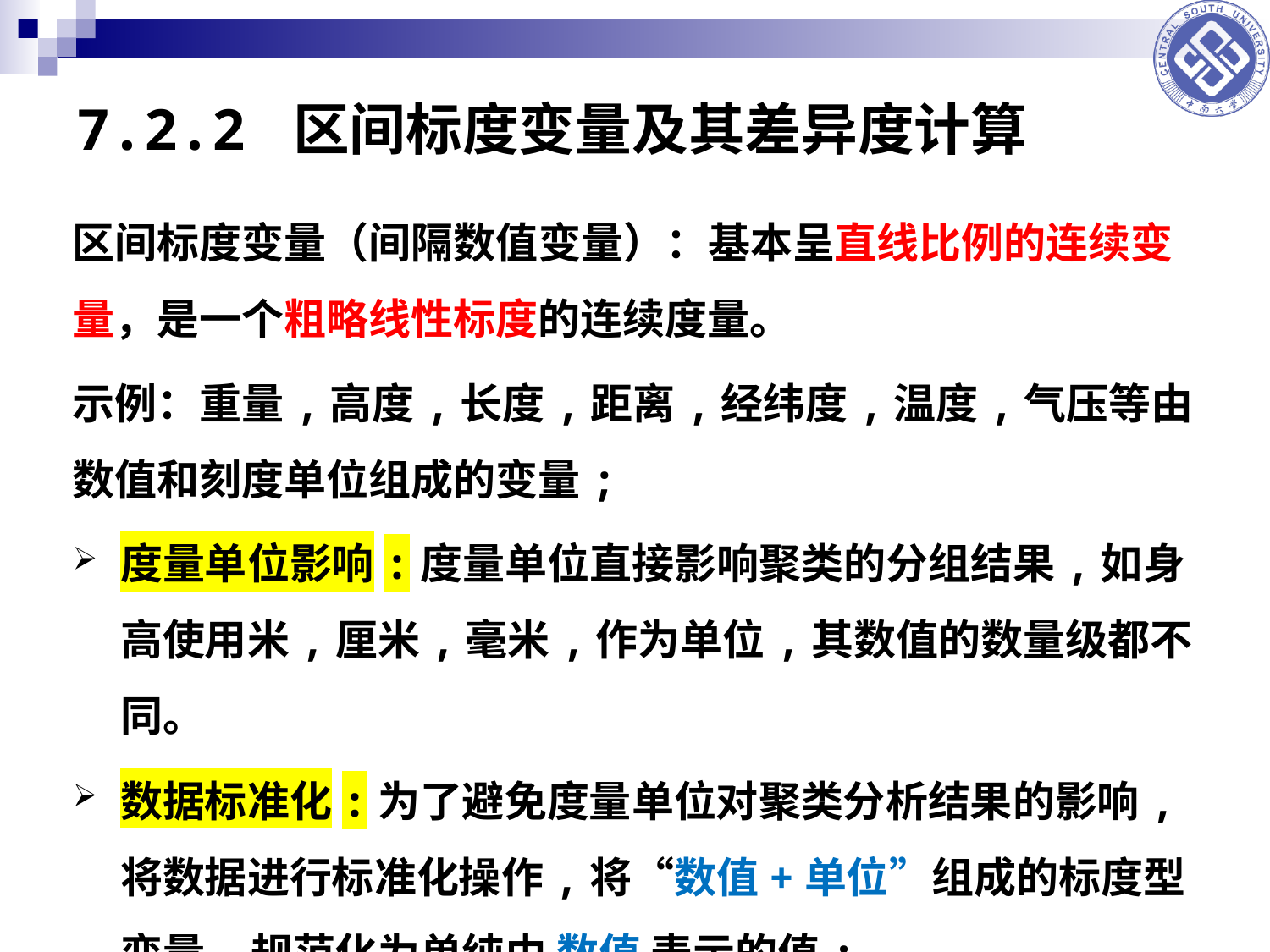

# 7.2.2 区间标度变量及其差异度计算
区间标度变量（间隔数值变量）：基本呈直线比例的连续变量，是一个粗略线性标度的连续度量。
示例：重量,高度,长度,距离,经纬度,温度,气压等由 数值和刻度单位组成的变量;
度量单位影响:度量单位直接影响聚类的分组结果,如身高使用米,厘米,毫米,作为单位,其数值的数量级都不同。
数据标准化:为了避免度量单位对聚类分析结果的影响,将数据进行标准化操作,将“数值+单位”组成的标度型变量,规范化为单纯由 数值 表示的值;